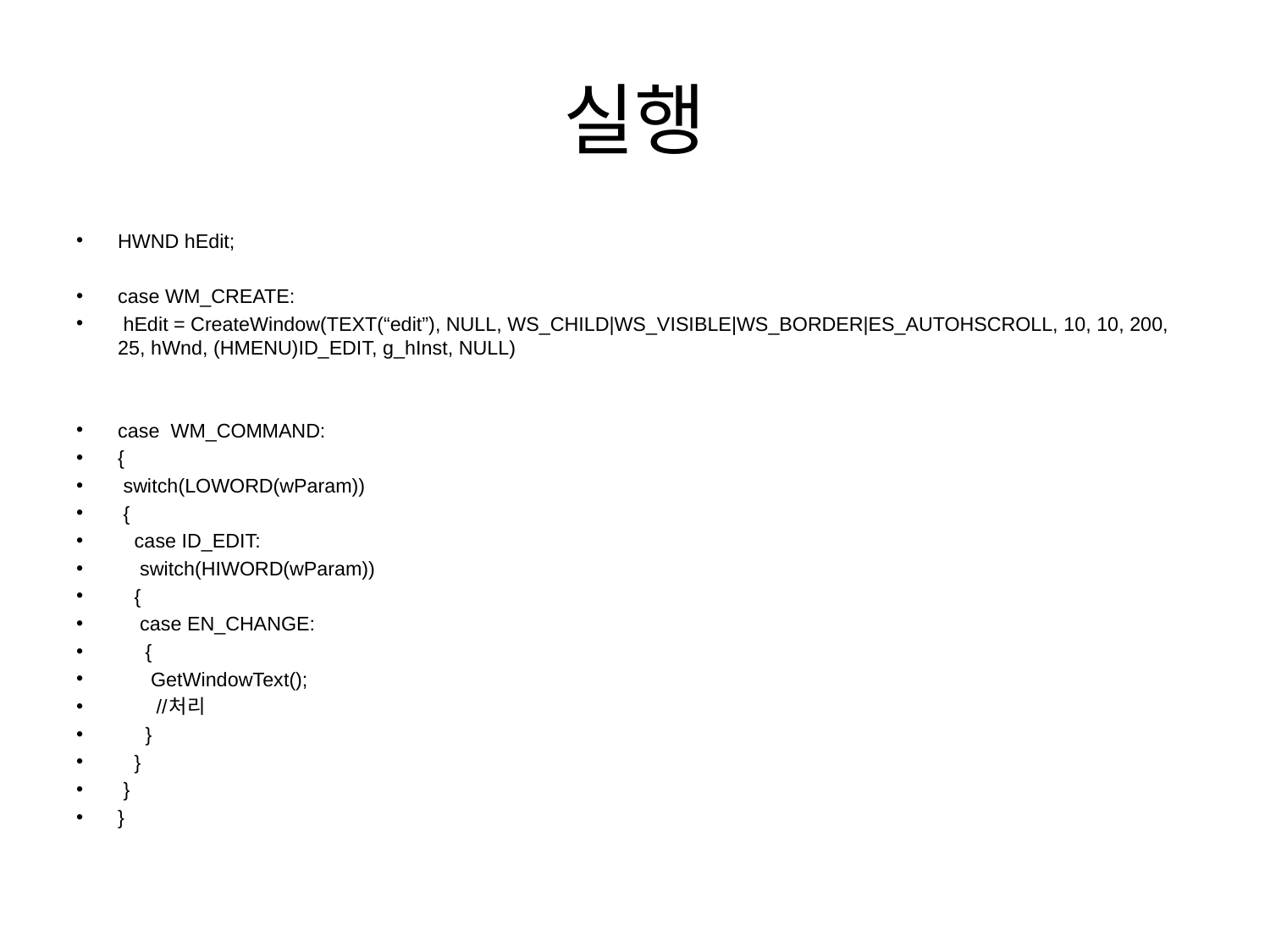

# 실행
HWND hEdit;

case WM_CREATE:
 hEdit = CreateWindow(TEXT(“edit”), NULL, WS_CHILD|WS_VISIBLE|WS_BORDER|ES_AUTOHSCROLL, 10, 10, 200, 25, hWnd, (HMENU)ID_EDIT, g_hInst, NULL)

case  WM_COMMAND:
{
 switch(LOWORD(wParam))
 {
   case ID_EDIT:
    switch(HIWORD(wParam))
   {
    case EN_CHANGE:
     {
      GetWindowText();
       //처리
     }
   }
 }
}